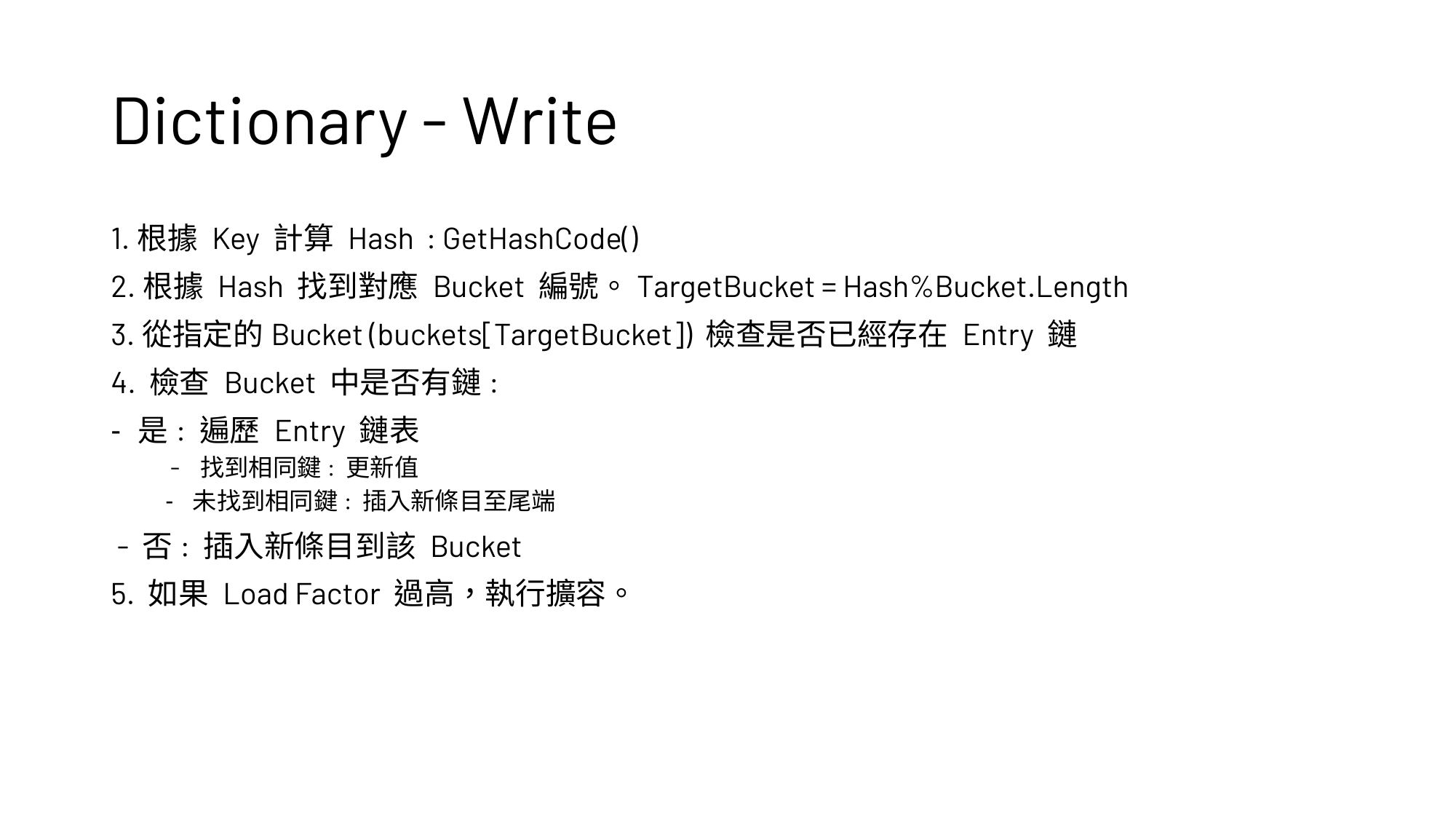

# Dictionary - Write
1.根據 Key 計算 Hash  : GetHashCode()
2.根據 Hash 找到對應 Bucket 編號。TargetBucket = Hash%Bucket.Length
3.從指定的Bucket (buckets[TargetBucket]) 檢查是否已經存在 Entry 鏈
4. 檢查 Bucket 中是否有鏈:
是: 遍歷 Entry 鏈表
 -   找到相同鍵: 更新值
未找到相同鍵: 插入新條目至尾端
 - 否: 插入新條目到該 Bucket
5. 如果 Load Factor 過高，執行擴容。